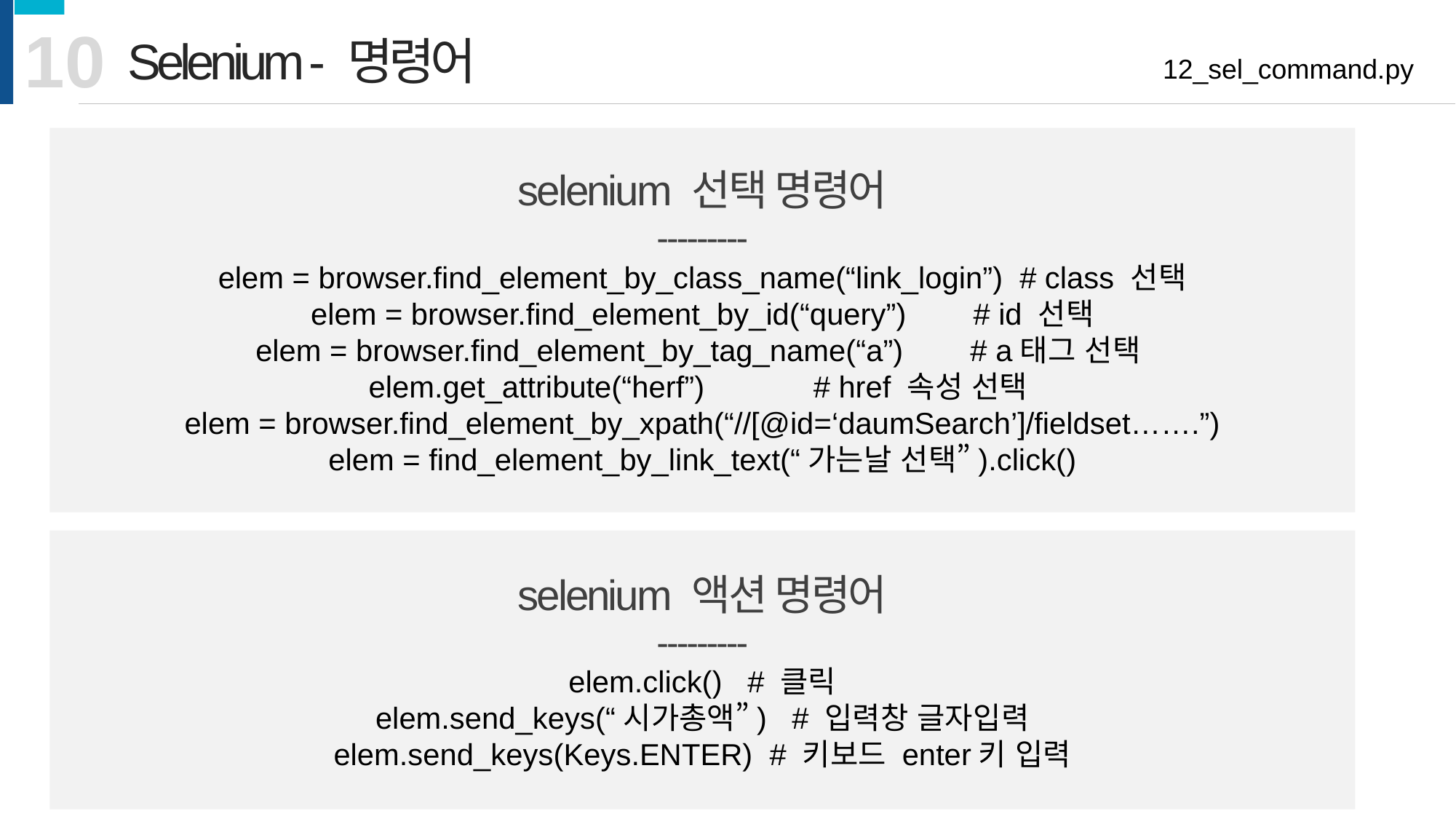

10
Selenium - 명령어
12_sel_command.py
selenium 선택 명령어
---------
elem = browser.find_element_by_class_name(“link_login”)  # class 선택
elem = browser.find_element_by_id(“query”)        # id 선택
elem = browser.find_element_by_tag_name(“a”)        # a태그 선택
elem.get_attribute(“herf”)             # href 속성 선택
elem = browser.find_element_by_xpath(“//[@id=‘daumSearch’]/fieldset…….”)
elem = find_element_by_link_text(“가는날 선택”).click()
selenium 액션 명령어
---------
elem.click()   # 클릭
elem.send_keys(“시가총액”)   # 입력창 글자입력
elem.send_keys(Keys.ENTER)  # 키보드 enter키 입력